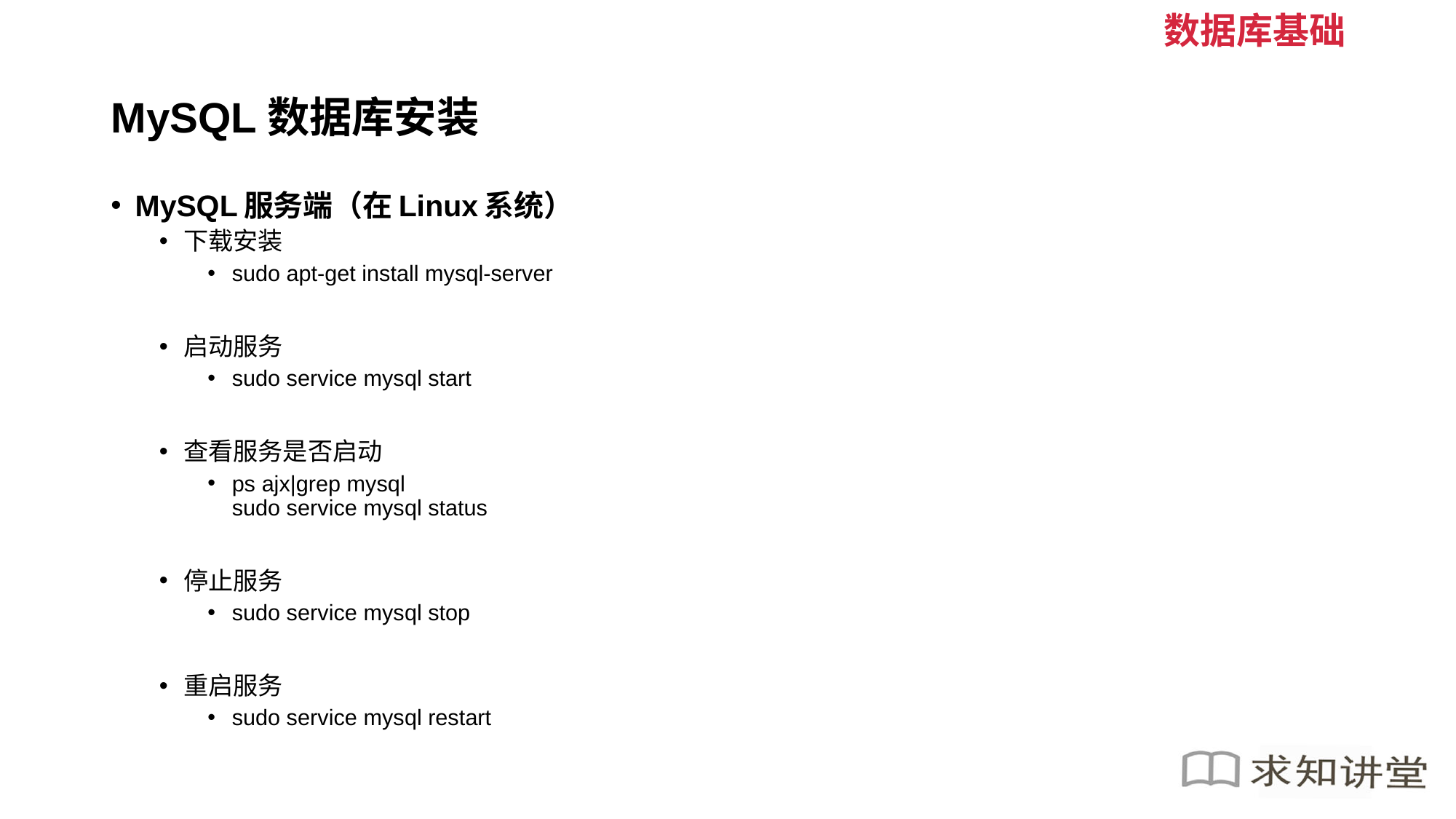

数据库基础
# MySQL数据库安装
MySQL服务端（在Linux系统）
下载安装
sudo apt-get install mysql-server

启动服务
sudo service mysql start

查看服务是否启动
ps ajx|grep mysql
sudo service mysql status

停止服务
sudo service mysql stop

重启服务
sudo service mysql restart